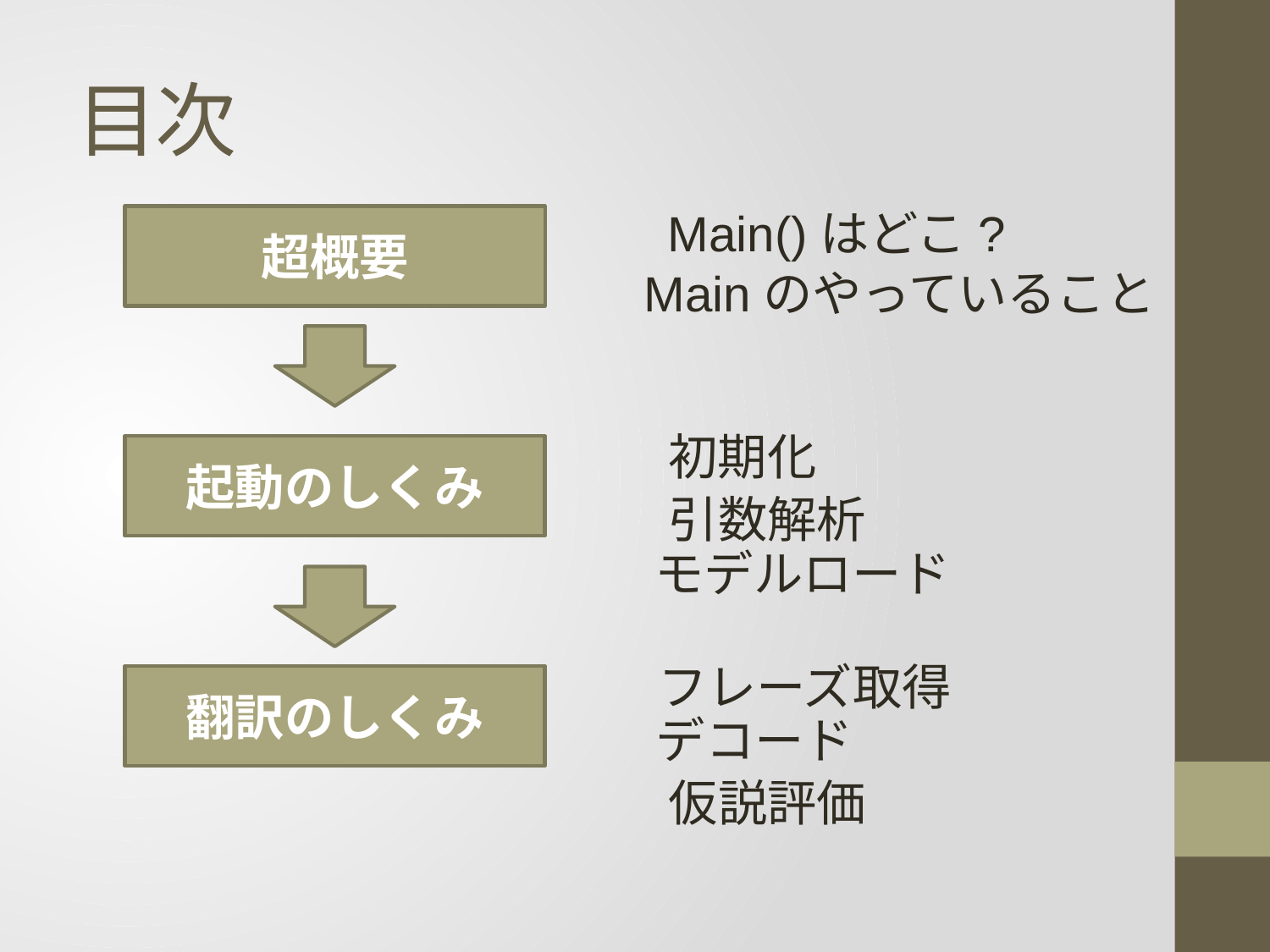

# 目次
Main()はどこ?
超概要
Mainのやっていること

初期化
起動のしくみ
引数解析
モデルロード

フレーズ取得
翻訳のしくみ
デコード
仮説評価